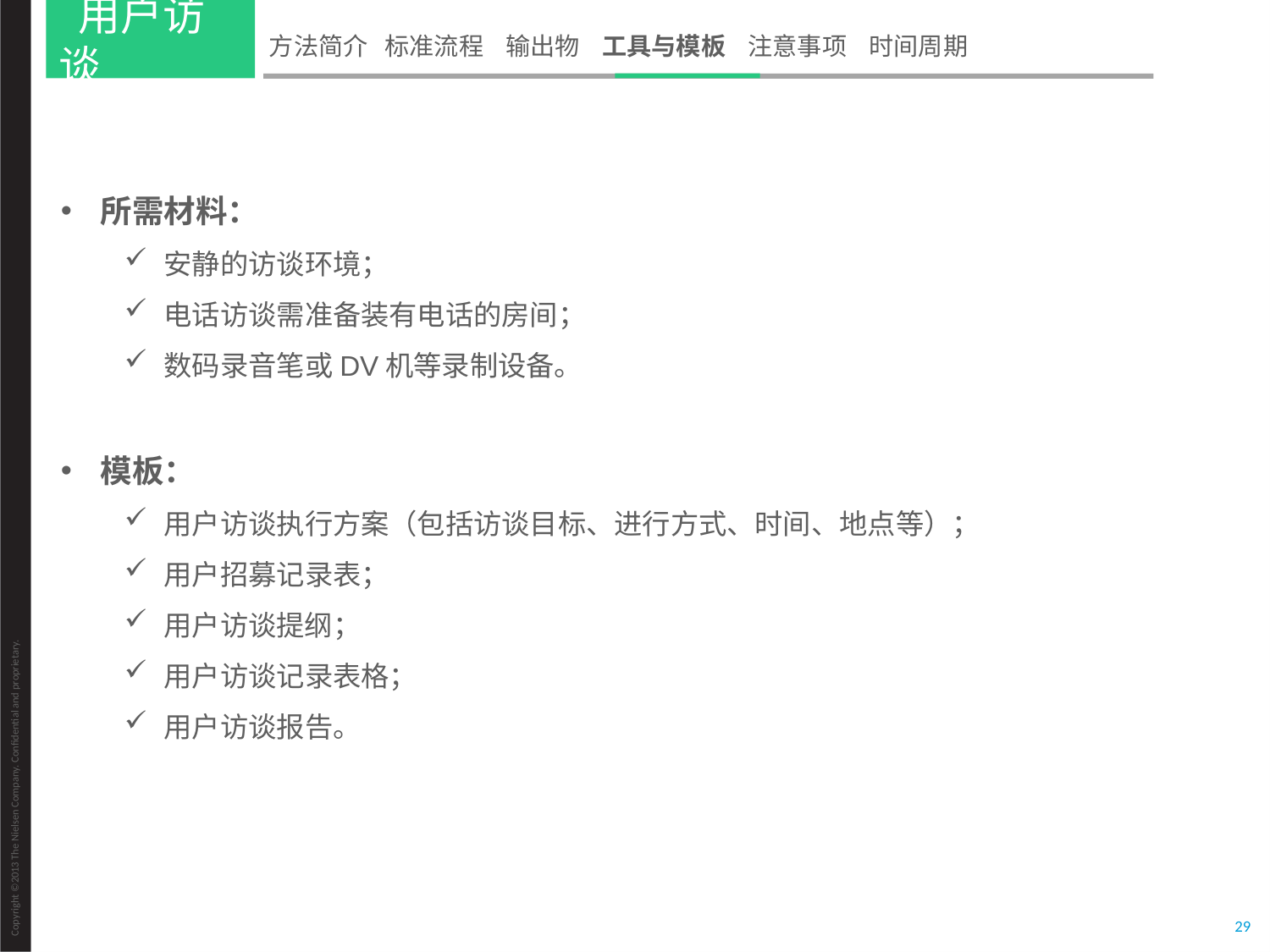

用户访谈
方法简介   标准流程    输出物    工具与模板    注意事项    时间周期

所需材料：
安静的访谈环境；
电话访谈需准备装有电话的房间；
数码录音笔或DV机等录制设备。

模板：
用户访谈执行方案（包括访谈目标、进行方式、时间、地点等）；
用户招募记录表；
用户访谈提纲；
用户访谈记录表格；
用户访谈报告。